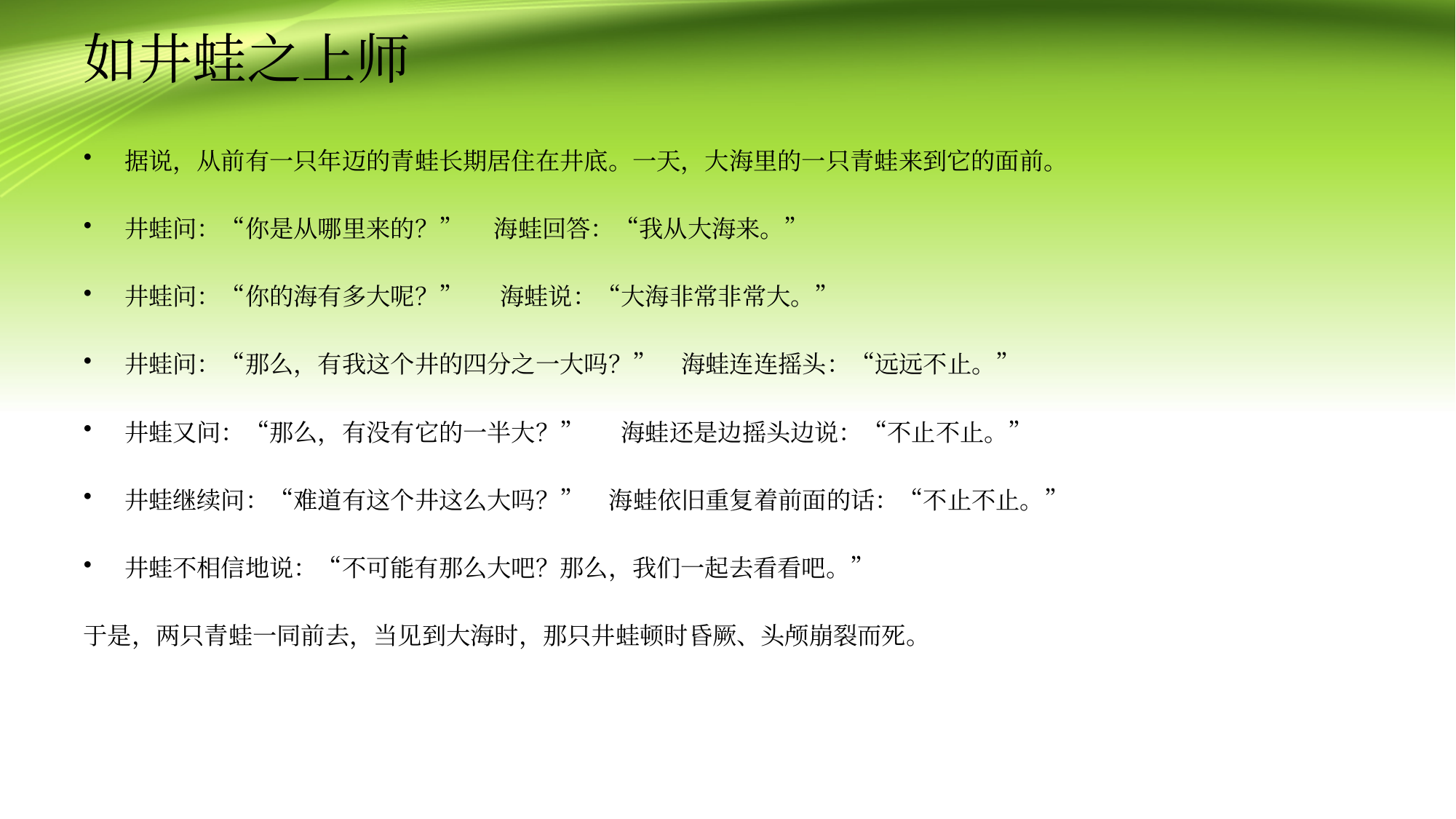

# 如井蛙之上师
据说，从前有一只年迈的青蛙长期居住在井底。一天，大海里的一只青蛙来到它的面前。

井蛙问：“你是从哪里来的？”     海蛙回答：“我从大海来。”

井蛙问：“你的海有多大呢？”      海蛙说：“大海非常非常大。”

井蛙问：“那么，有我这个井的四分之一大吗？”    海蛙连连摇头：“远远不止。”

井蛙又问：“那么，有没有它的一半大？”      海蛙还是边摇头边说：“不止不止。”

井蛙继续问：“难道有这个井这么大吗？”    海蛙依旧重复着前面的话：“不止不止。”

井蛙不相信地说：“不可能有那么大吧？那么，我们一起去看看吧。”

于是，两只青蛙一同前去，当见到大海时，那只井蛙顿时昏厥、头颅崩裂而死。